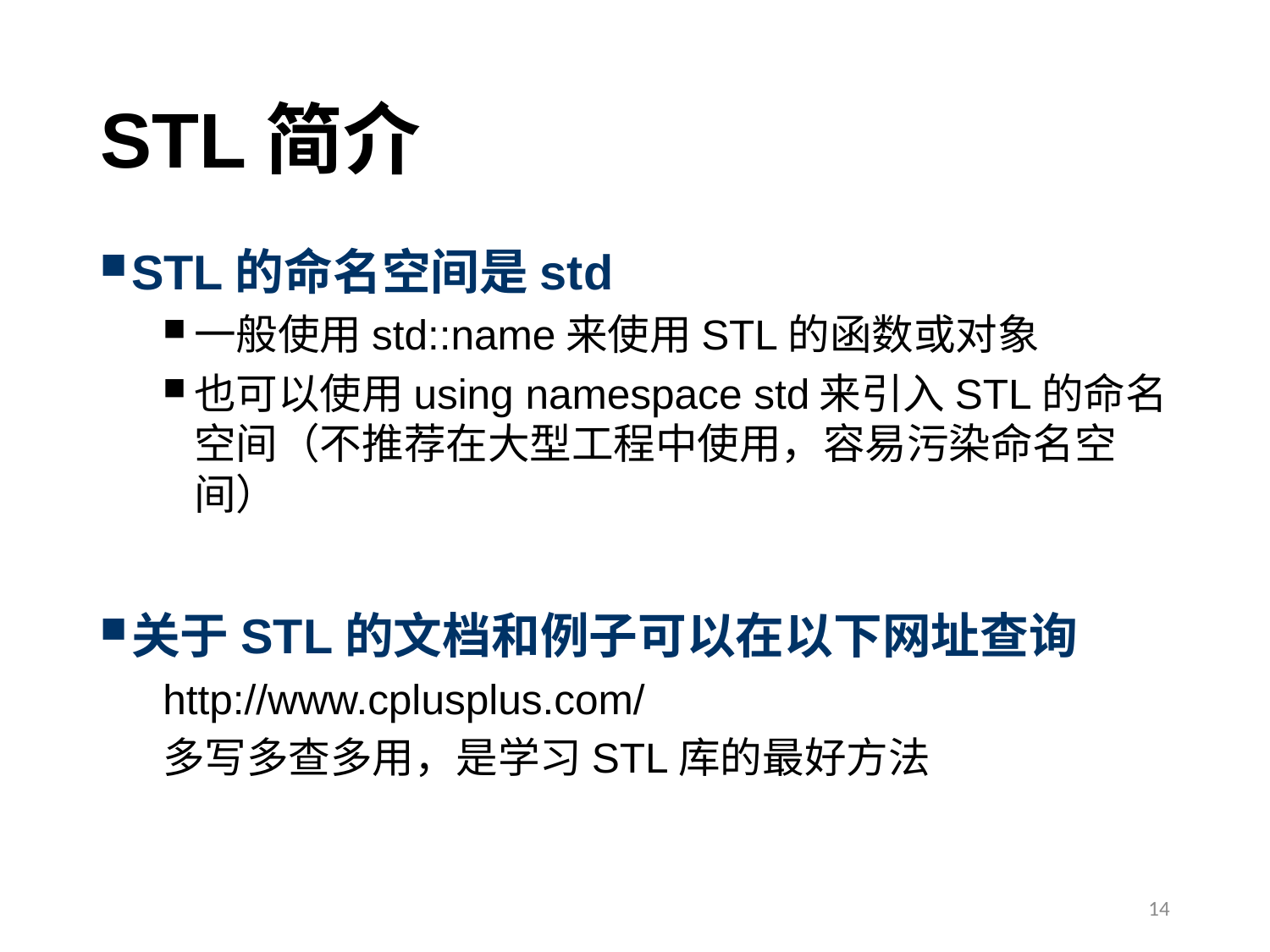

# STL简介
STL的命名空间是std
一般使用std::name来使用STL的函数或对象
也可以使用using namespace std来引入STL的命名空间（不推荐在大型工程中使用，容易污染命名空间）

关于STL的文档和例子可以在以下网址查询
http://www.cplusplus.com/
多写多查多用，是学习STL库的最好方法

14